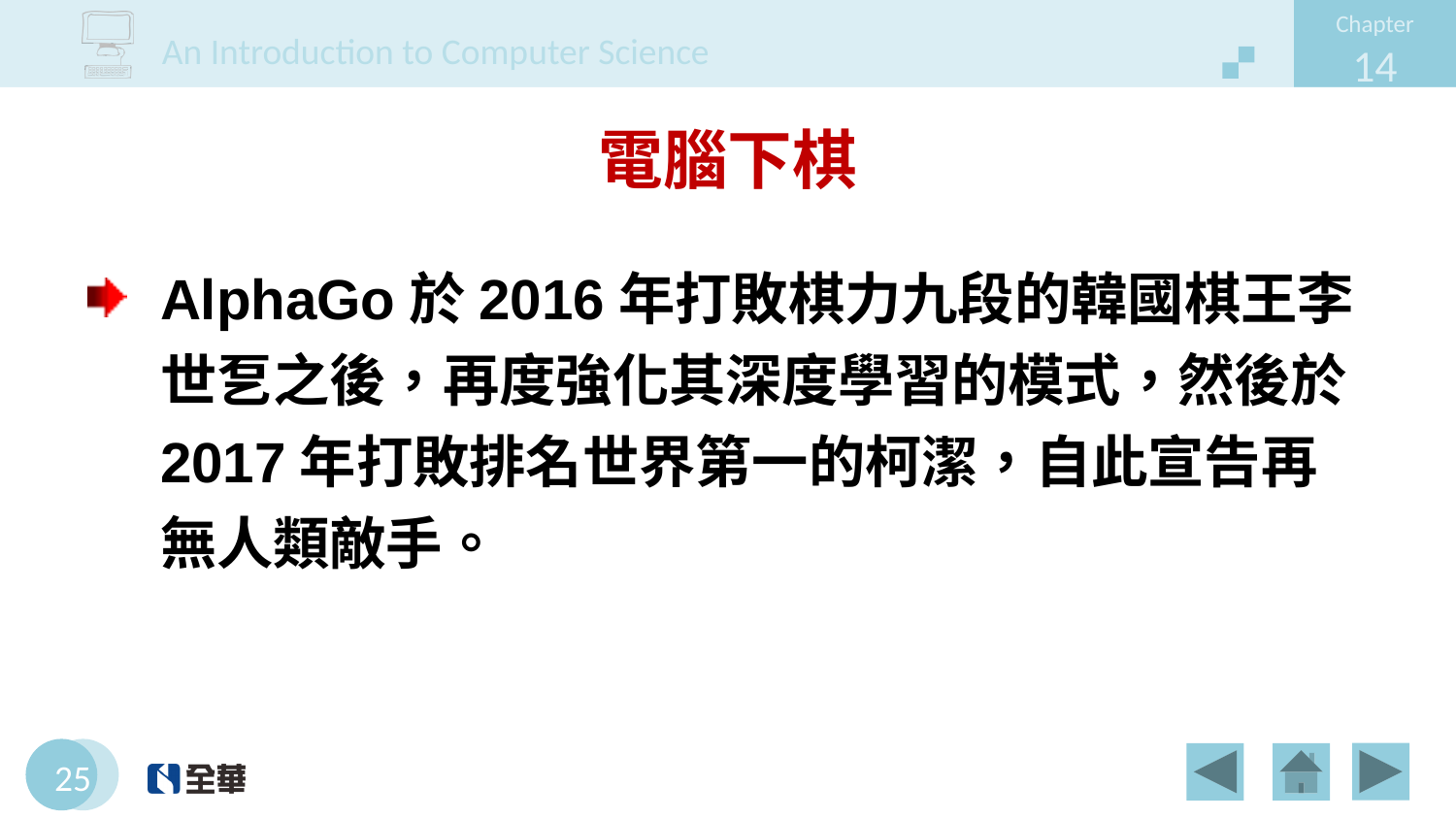

# 電腦下棋
AlphaGo於2016年打敗棋力九段的韓國棋王李世乭之後，再度強化其深度學習的模式，然後於2017年打敗排名世界第一的柯潔，自此宣告再無人類敵手。